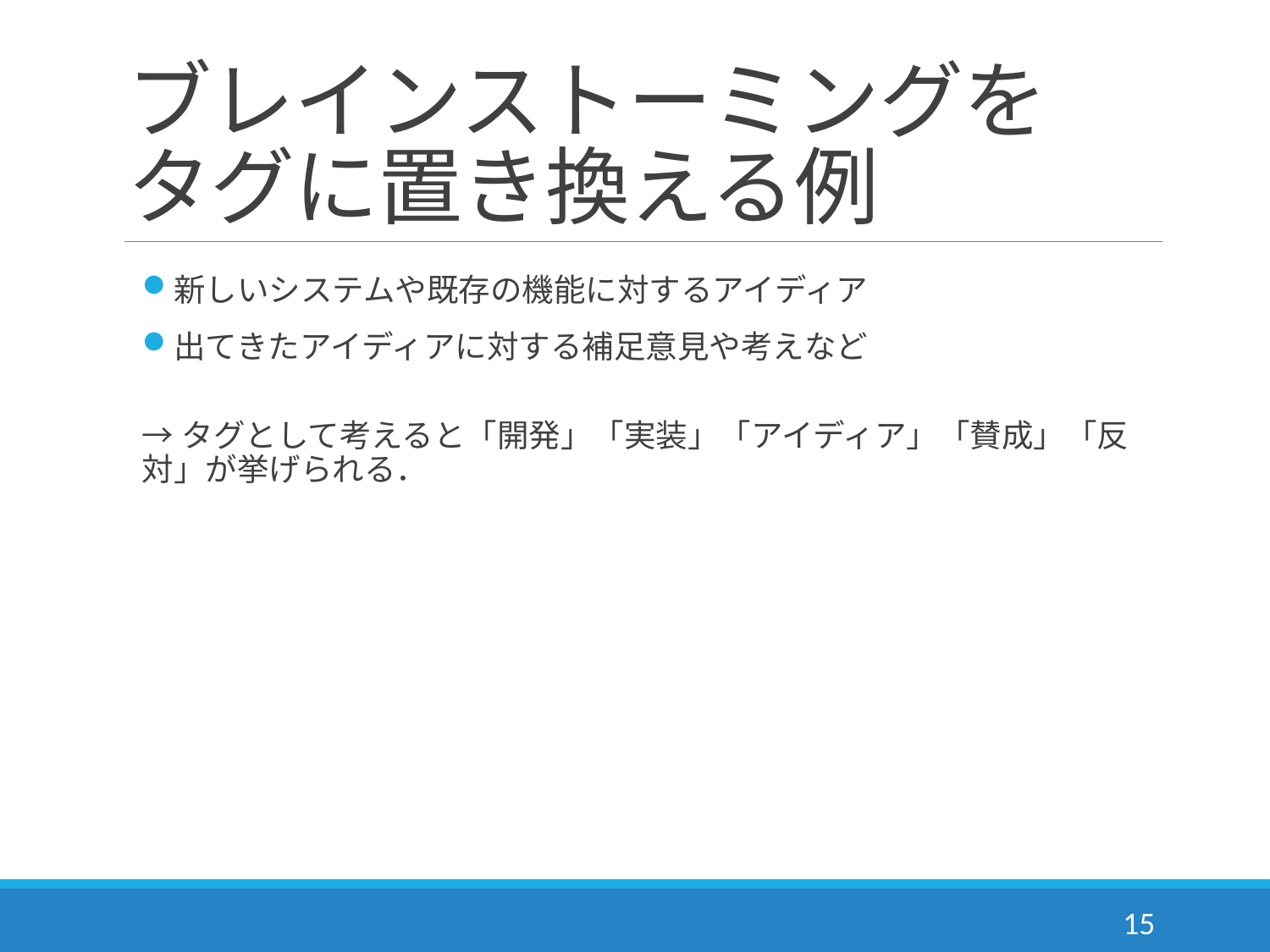

# ブレインストーミングを タグに置き換える例
新しいシステムや既存の機能に対するアイディア
出てきたアイディアに対する補足意見や考えなど

→タグとして考えると「開発」「実装」「アイディア」「賛成」「反対」が挙げられる．
15